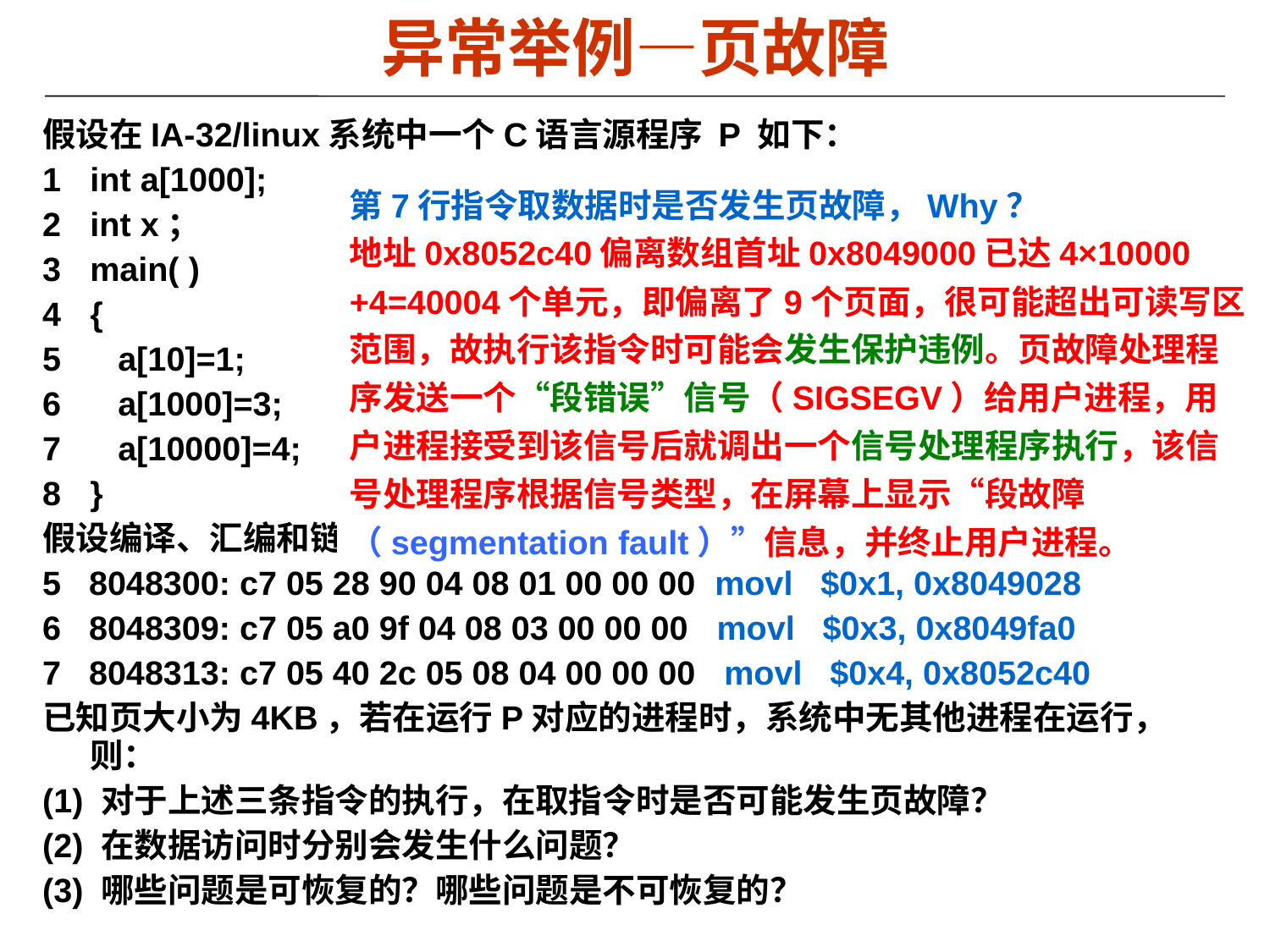

# 异常举例—页故障
假设在IA-32/linux系统中一个C语言源程序 P 如下：
1	int a[1000];
2	int x；
3	main( )
4	{
5	   a[10]=1;
6	   a[1000]=3;
7	   a[10000]=4;
8	}
假设编译、汇编和链接后，第5、6和7行源代码对应的指令序列如下：
5   8048300: c7 05 28 90 04 08 01 00 00 00  movl   $0x1, 0x8049028
6   8048309: c7 05 a0 9f 04 08 03 00 00 00   movl   $0x3, 0x8049fa0
7   8048313: c7 05 40 2c 05 08 04 00 00 00   movl   $0x4, 0x8052c40
已知页大小为4KB，若在运行P对应的进程时，系统中无其他进程在运行，则：
(1) 对于上述三条指令的执行，在取指令时是否可能发生页故障？
(2) 在数据访问时分别会发生什么问题？
(3) 哪些问题是可恢复的？哪些问题是不可恢复的？
第7行指令取数据时是否发生页故障，Why？
地址0x8052c40偏离数组首址0x8049000已达4×10000 +4=40004个单元，即偏离了9个页面，很可能超出可读写区范围，故执行该指令时可能会发生保护违例。页故障处理程序发送一个“段错误”信号（SIGSEGV）给用户进程，用户进程接受到该信号后就调出一个信号处理程序执行，该信号处理程序根据信号类型，在屏幕上显示“段故障（segmentation fault）”信息，并终止用户进程。